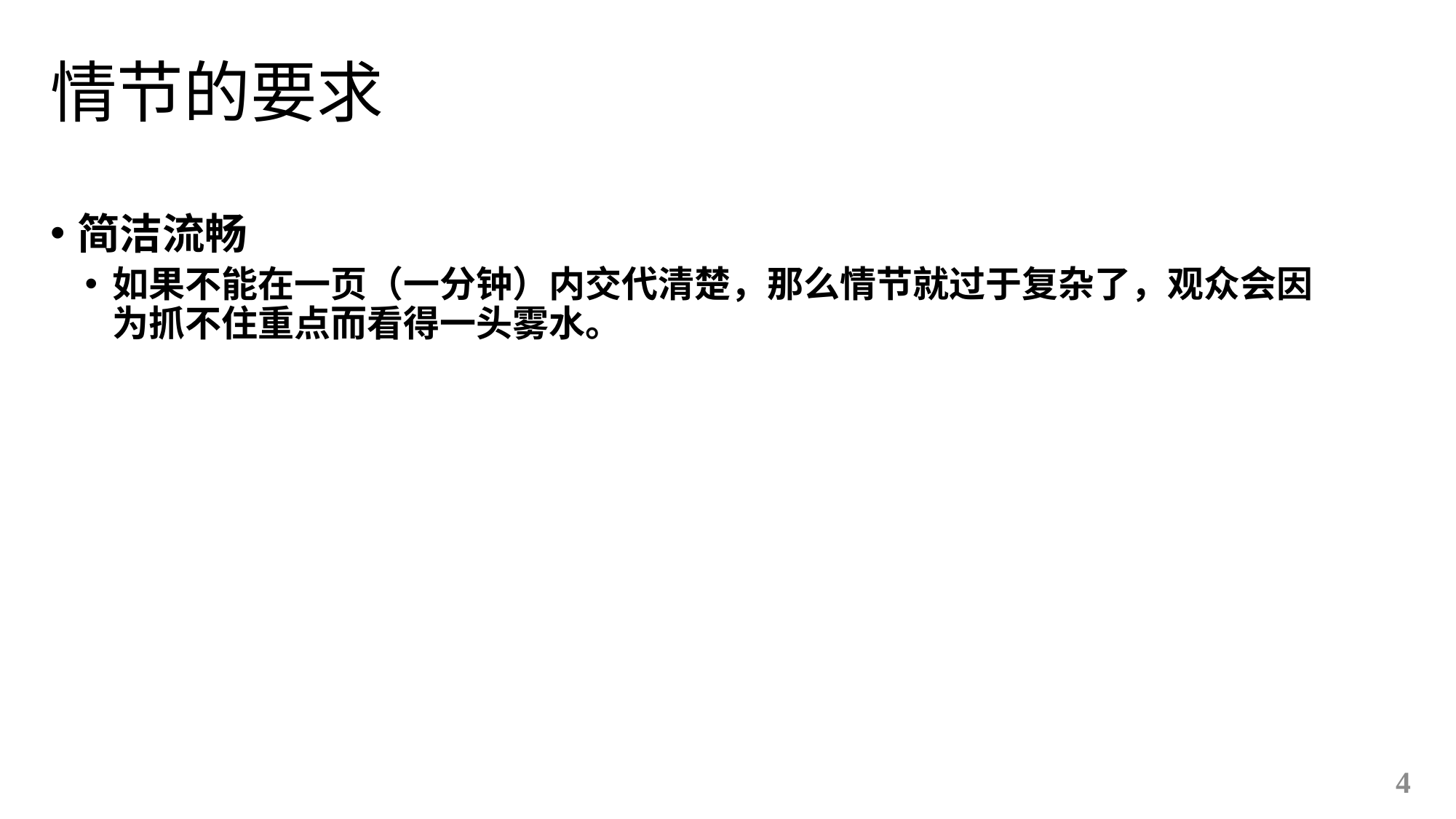

# 情节的要求
简洁流畅
如果不能在一页（一分钟）内交代清楚，那么情节就过于复杂了，观众会因为抓不住重点而看得一头雾水。

4